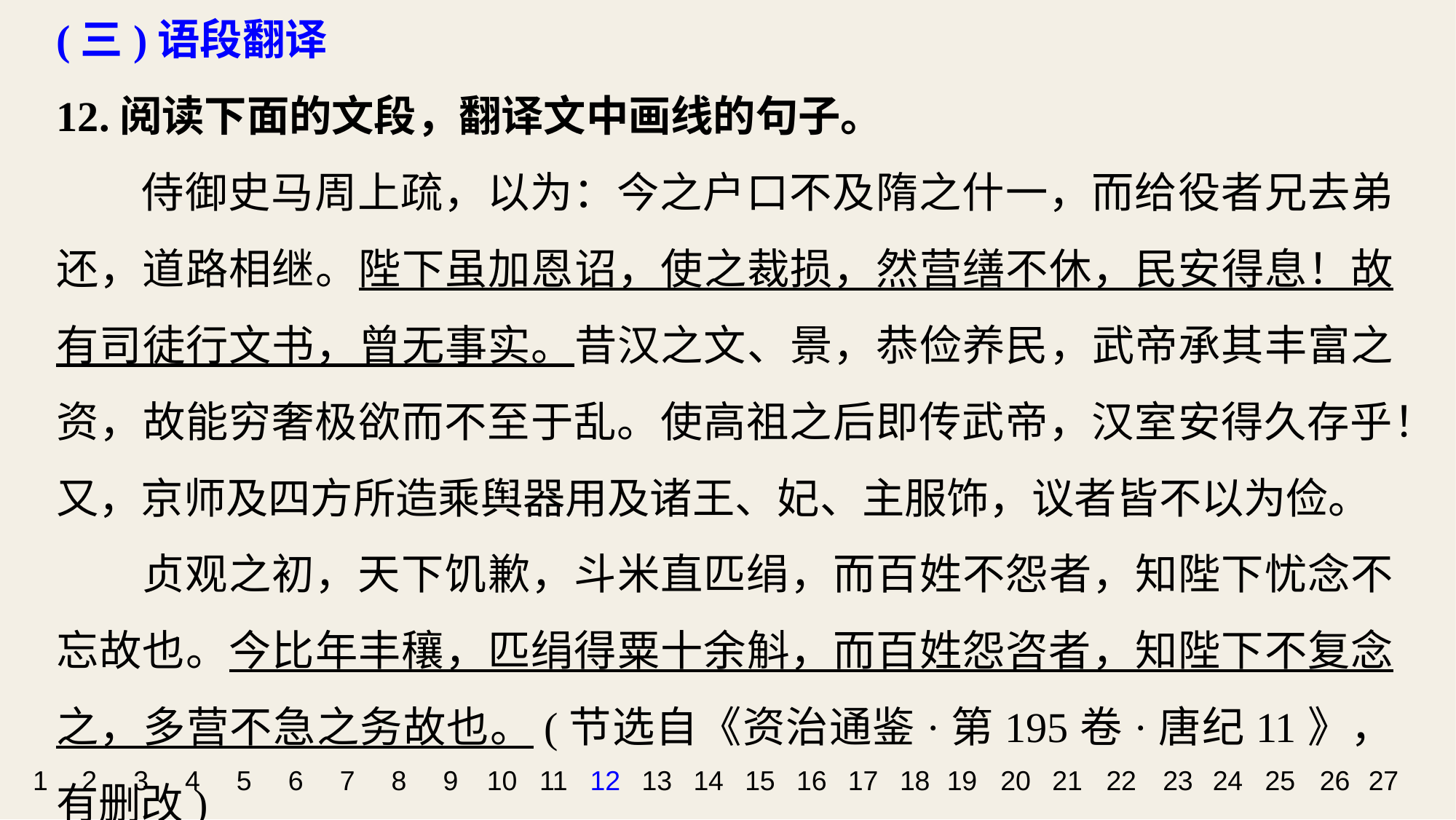

(三)语段翻译
12.阅读下面的文段，翻译文中画线的句子。
侍御史马周上疏，以为：今之户口不及隋之什一，而给役者兄去弟还，道路相继。陛下虽加恩诏，使之裁损，然营缮不休，民安得息！故有司徒行文书，曾无事实。昔汉之文、景，恭俭养民，武帝承其丰富之资，故能穷奢极欲而不至于乱。使高祖之后即传武帝，汉室安得久存乎！又，京师及四方所造乘舆器用及诸王、妃、主服饰，议者皆不以为俭。
贞观之初，天下饥歉，斗米直匹绢，而百姓不怨者，知陛下忧念不忘故也。今比年丰穰，匹绢得粟十余斛，而百姓怨咨者，知陛下不复念之，多营不急之务故也。(节选自《资治通鉴·第195卷·唐纪11》，有删改)
1
2
3
4
5
6
7
8
9
10
11
12
13
14
15
16
17
18
19
20
21
22
23
24
25
26
27